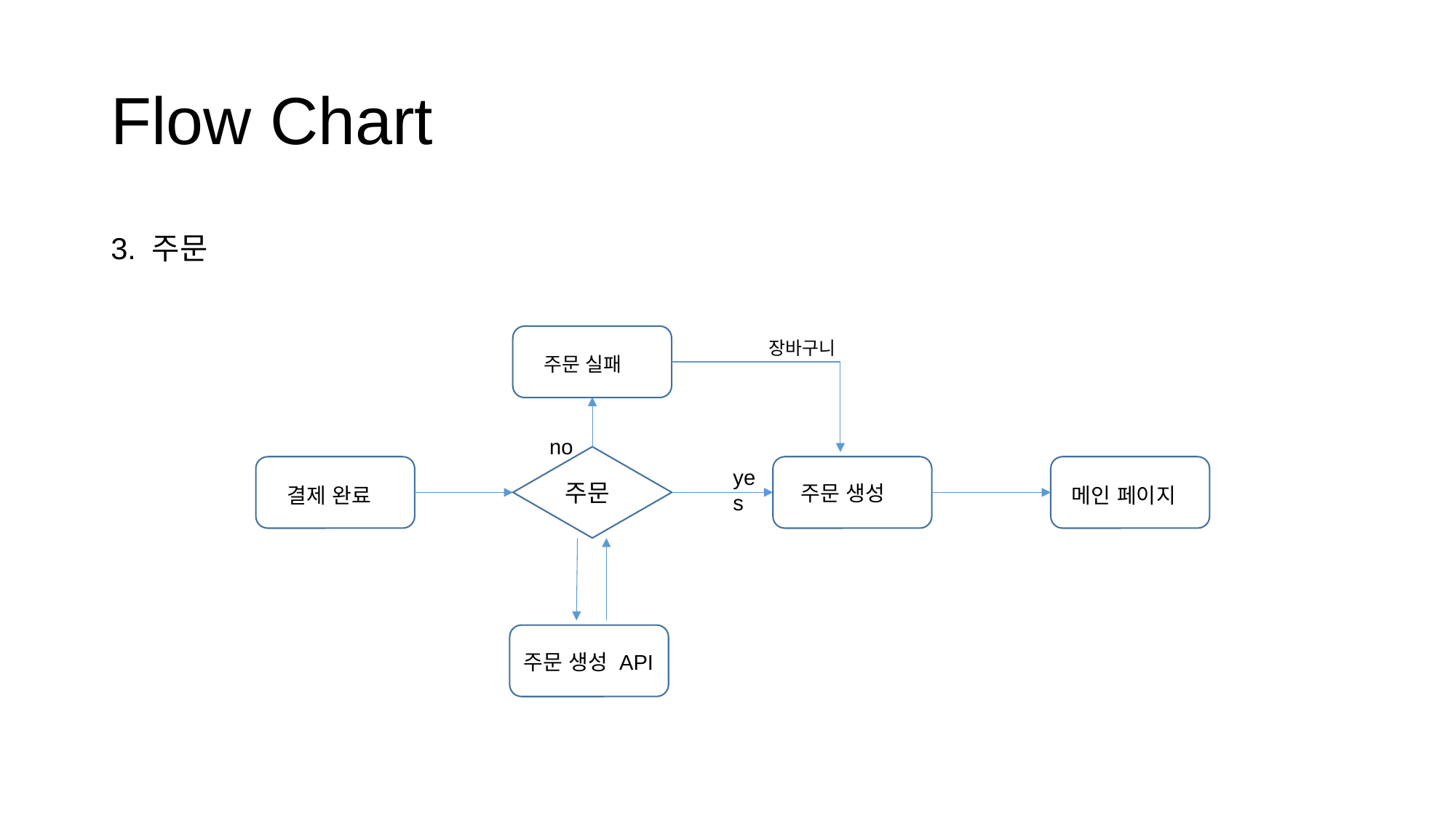

# Flow Chart
3. 주문

장바구니
주문 실패
no

yes
주문
주문 생성
결제 완료
메인 페이지

주문 생성 API